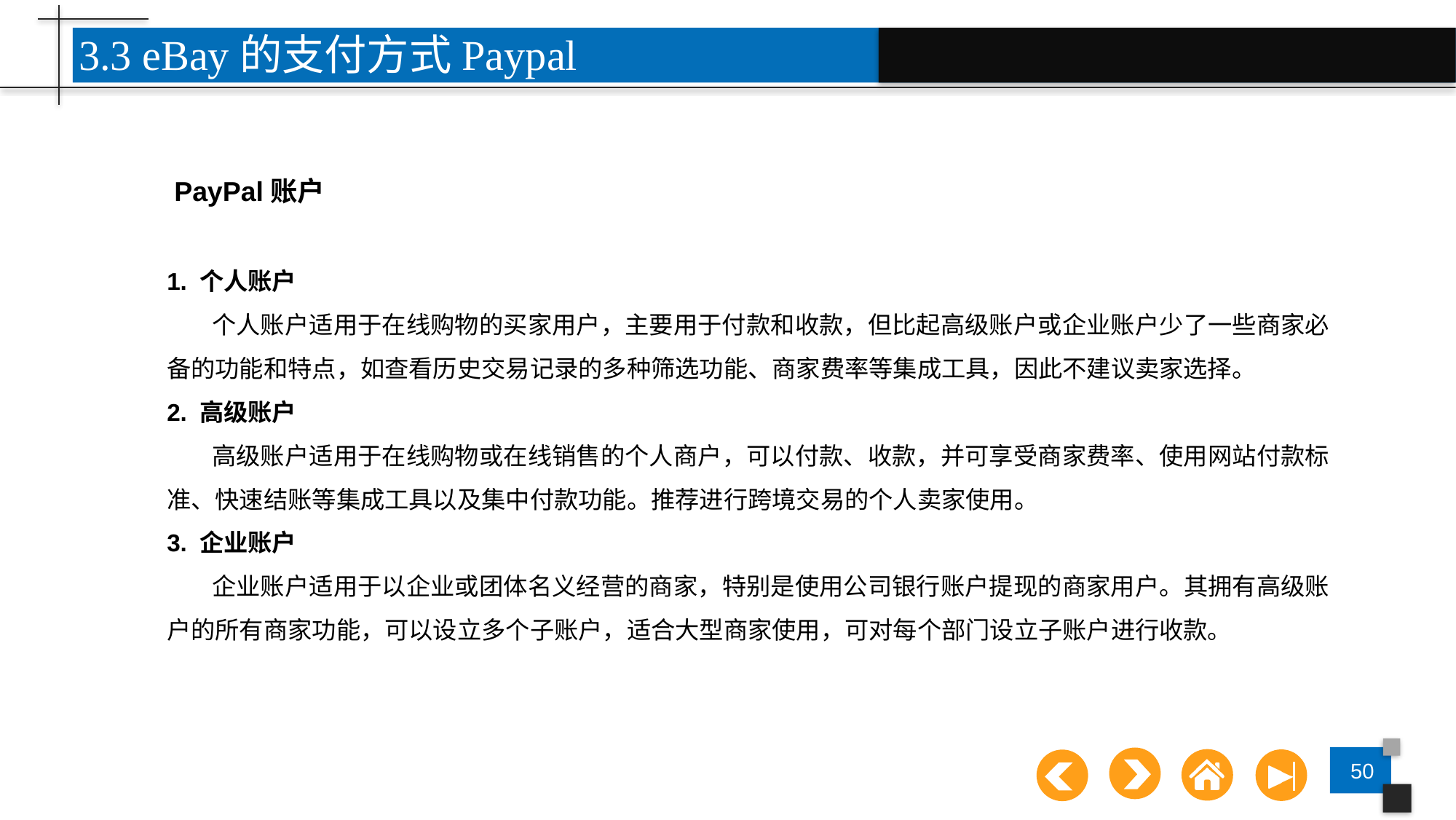

3.3 eBay的支付方式Paypal
PayPal账户
点击添加文本
1. 个人账户
       个人账户适用于在线购物的买家用户，主要用于付款和收款，但比起高级账户或企业账户少了一些商家必备的功能和特点，如查看历史交易记录的多种筛选功能、商家费率等集成工具，因此不建议卖家选择。
2. 高级账户
       高级账户适用于在线购物或在线销售的个人商户，可以付款、收款，并可享受商家费率、使用网站付款标准、快速结账等集成工具以及集中付款功能。推荐进行跨境交易的个人卖家使用。
3. 企业账户
       企业账户适用于以企业或团体名义经营的商家，特别是使用公司银行账户提现的商家用户。其拥有高级账户的所有商家功能，可以设立多个子账户，适合大型商家使用，可对每个部门设立子账户进行收款。
点击添加文本
点击添加文本
点击添加文本